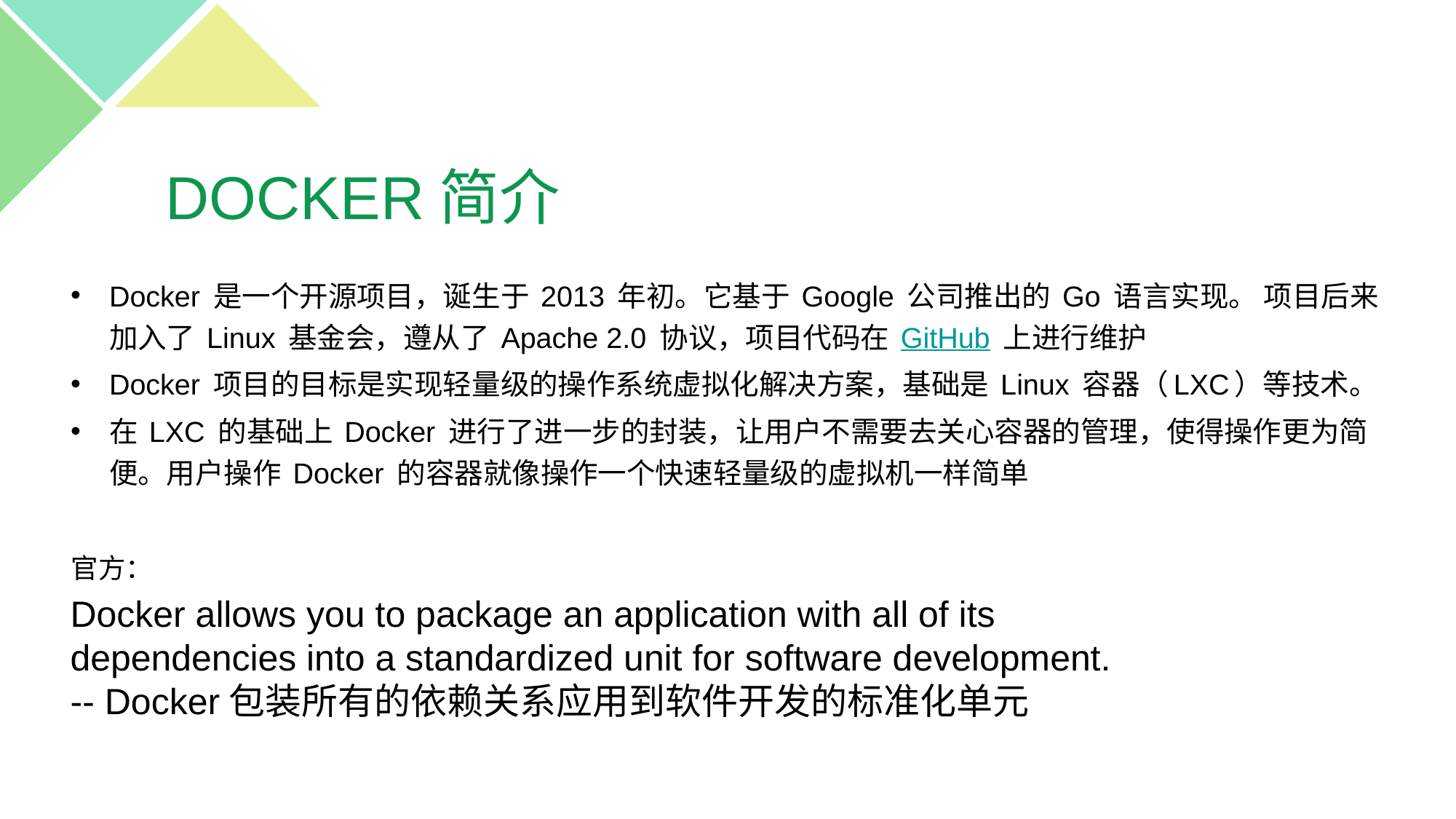

# DOCKER简介
Docker 是一个开源项目，诞生于 2013 年初。它基于 Google 公司推出的 Go 语言实现。 项目后来加入了 Linux 基金会，遵从了 Apache 2.0 协议，项目代码在 GitHub 上进行维护
Docker 项目的目标是实现轻量级的操作系统虚拟化解决方案，基础是 Linux 容器（LXC）等技术。
在 LXC 的基础上 Docker 进行了进一步的封装，让用户不需要去关心容器的管理，使得操作更为简便。用户操作 Docker 的容器就像操作一个快速轻量级的虚拟机一样简单
官方：
Docker allows you to package an application with all of its dependencies into a standardized unit for software development.
-- Docker包装所有的依赖关系应用到软件开发的标准化单元